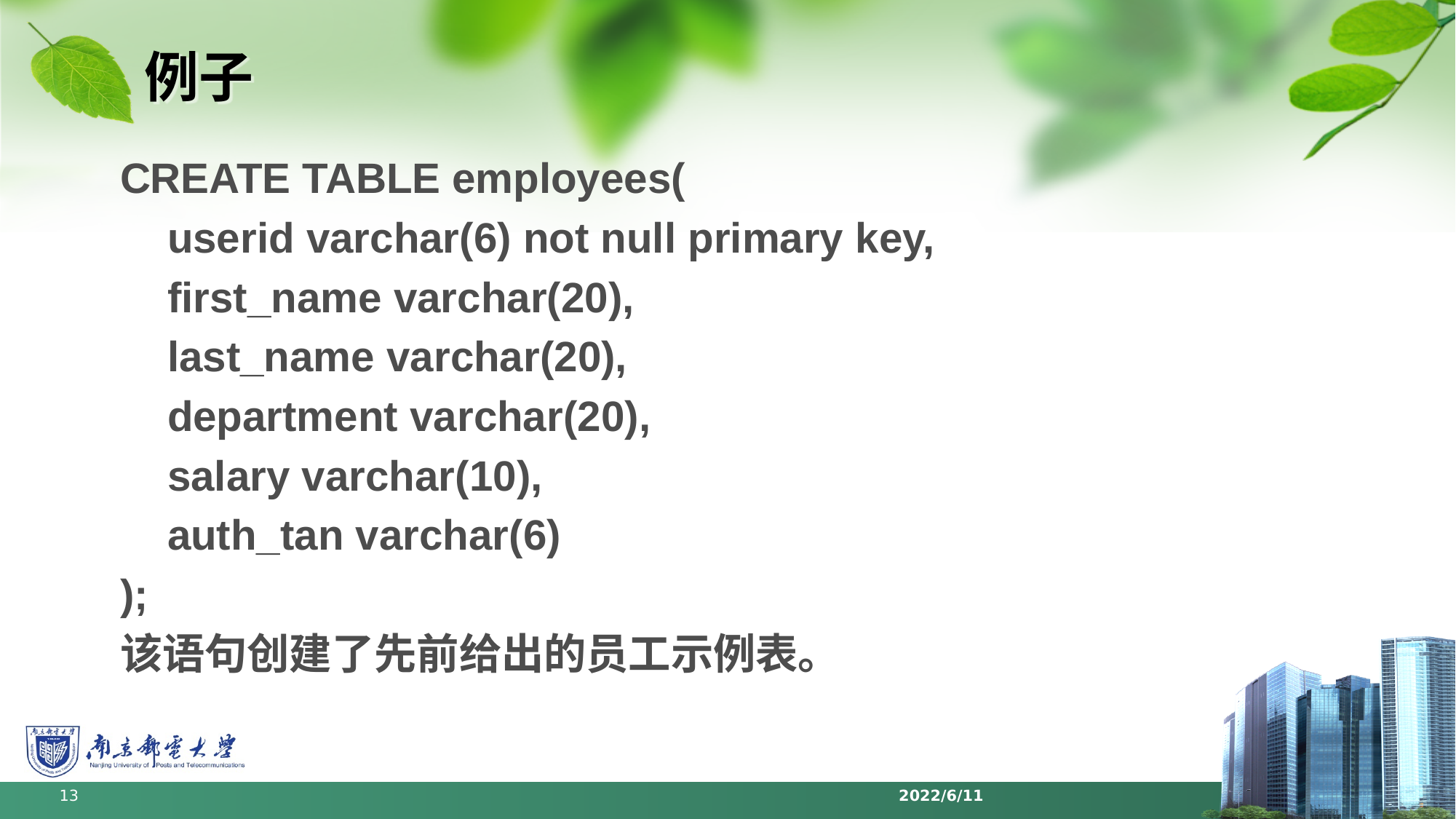

# 例子
CREATE TABLE employees(
    userid varchar(6) not null primary key,
    first_name varchar(20),
    last_name varchar(20),
    department varchar(20),
    salary varchar(10),
    auth_tan varchar(6)
);
该语句创建了先前给出的员工示例表。

13
2022/6/11